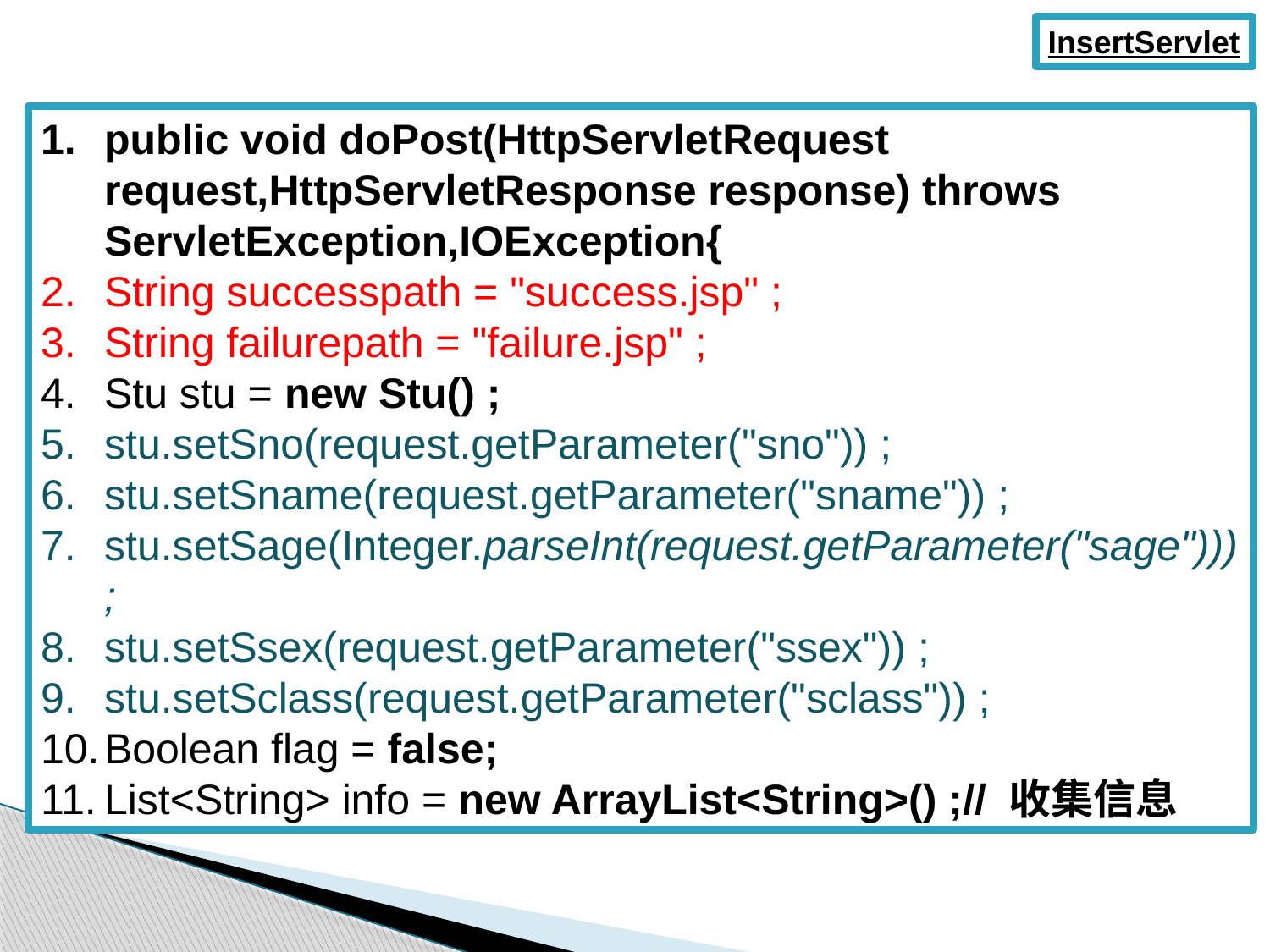

InsertServlet
#
public void doPost(HttpServletRequest request,HttpServletResponse response) throws ServletException,IOException{
String successpath = "success.jsp" ;
String failurepath = "failure.jsp" ;
Stu stu = new Stu() ;
stu.setSno(request.getParameter("sno")) ;
stu.setSname(request.getParameter("sname")) ;
stu.setSage(Integer.parseInt(request.getParameter("sage"))) ;
stu.setSsex(request.getParameter("ssex")) ;
stu.setSclass(request.getParameter("sclass")) ;
Boolean flag = false;
List<String> info = new ArrayList<String>() ;// 收集信息